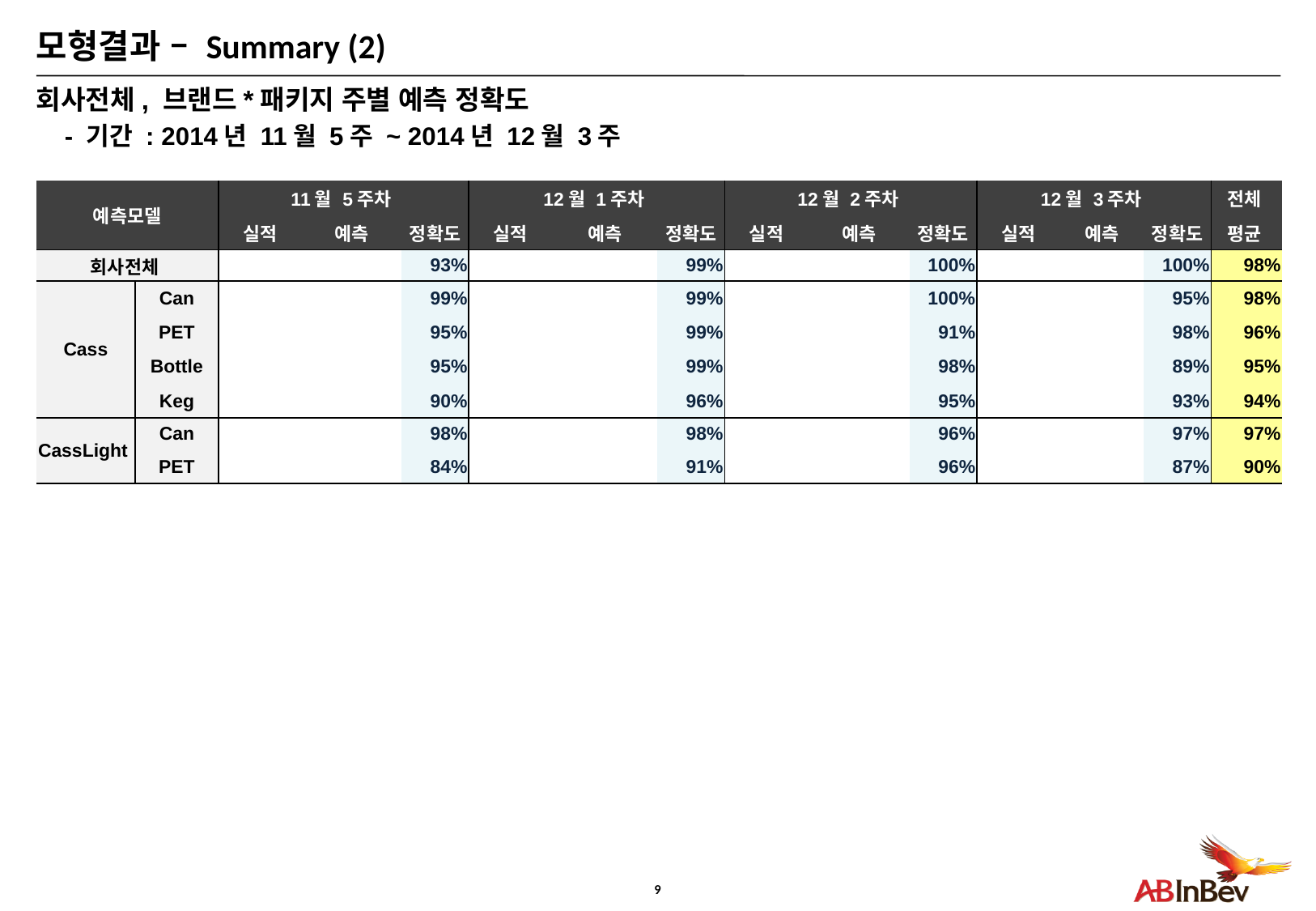

# 모형결과 – Summary (2)
회사전체, 브랜드*패키지 주별 예측 정확도
    - 기간 : 2014년 11월 5주 ~ 2014년 12월 3주
| 예측모델 |  | 11월 5주차 |  |  | 12월 1주차 |  |  | 12월 2주차 |  |  | 12월 3주차 |  |  | 전체 |
| --- | --- | --- | --- | --- | --- | --- | --- | --- | --- | --- | --- | --- | --- | --- |
|  |  | 실적 | 예측 | 정확도 | 실적 | 예측 | 정확도 | 실적 | 예측 | 정확도 | 실적 | 예측 | 정확도 | 평균 |
| 회사전체 |  |  |  | 93% |  |  | 99% |  |  | 100% |  |  | 100% | 98% |
| Cass | Can |  |  | 99% |  |  | 99% |  |  | 100% |  |  | 95% | 98% |
|  | PET |  |  | 95% |  |  | 99% |  |  | 91% |  |  | 98% | 96% |
|  | Bottle |  |  | 95% |  |  | 99% |  |  | 98% |  |  | 89% | 95% |
|  | Keg |  |  | 90% |  |  | 96% |  |  | 95% |  |  | 93% | 94% |
| CassLight | Can |  |  | 98% |  |  | 98% |  |  | 96% |  |  | 97% | 97% |
|  | PET |  |  | 84% |  |  | 91% |  |  | 96% |  |  | 87% | 90% |